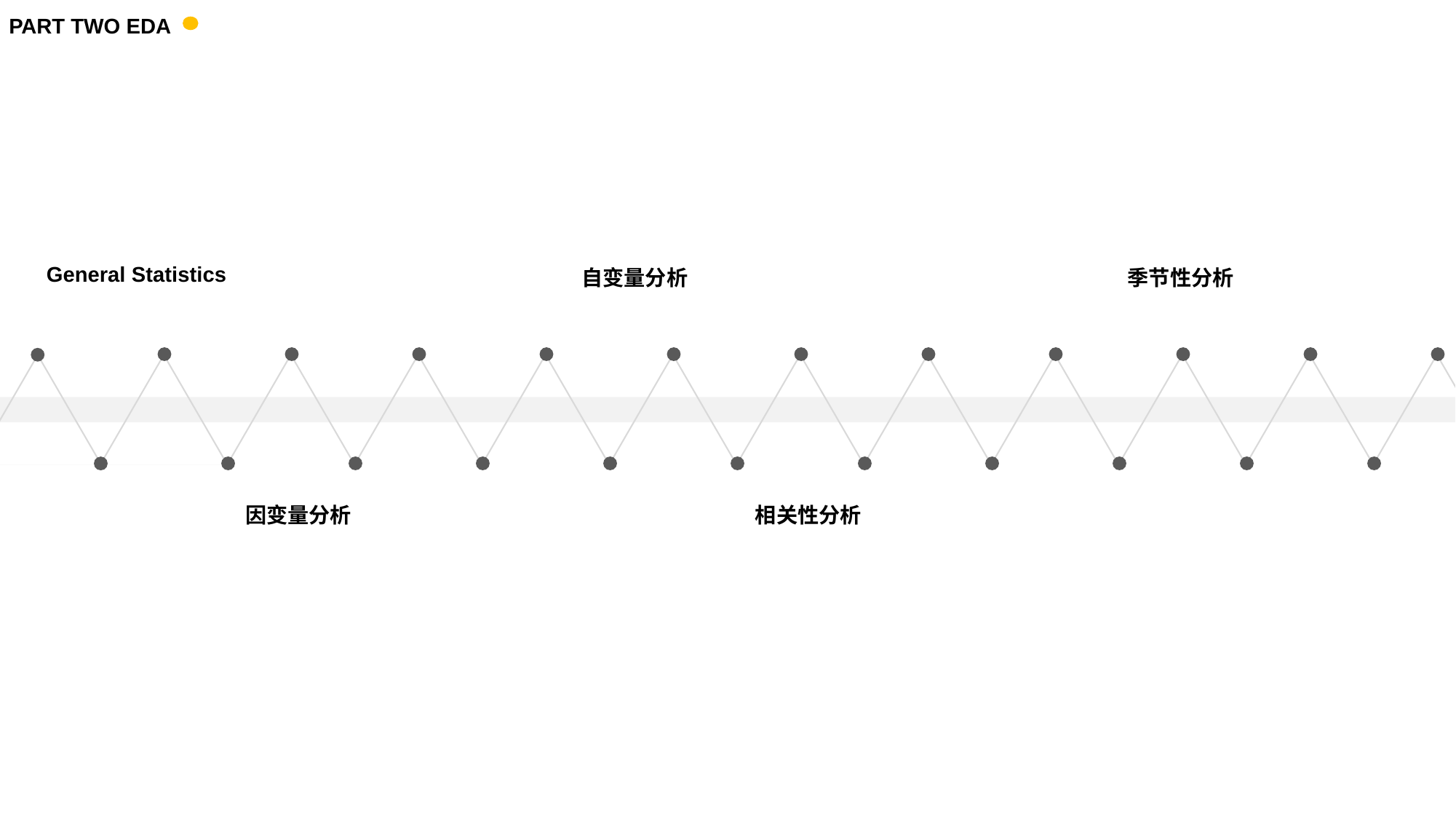

PART TWO EDA

General Statistics
自变量分析
季节性分析

因变量分析
相关性分析